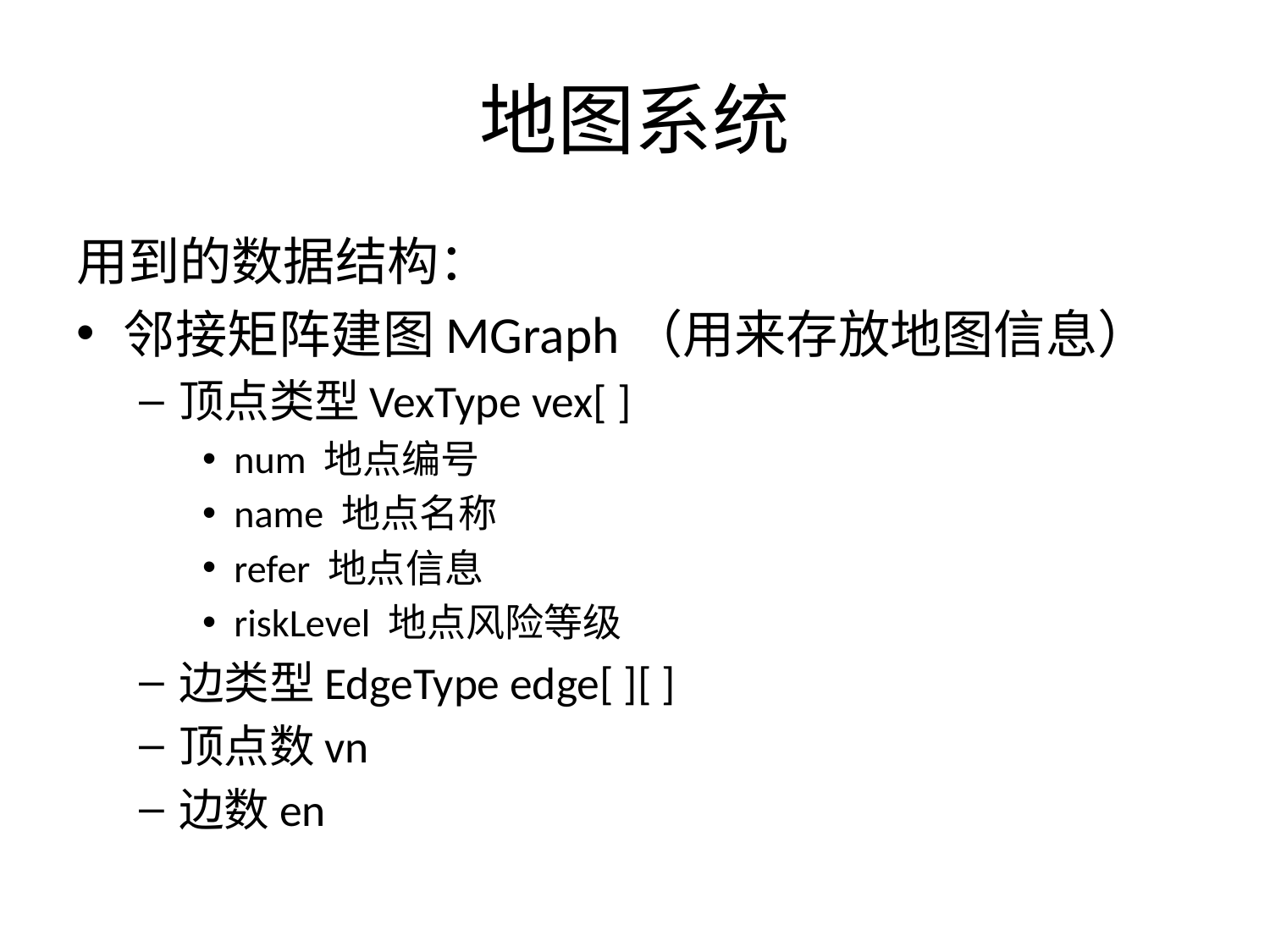

# 地图系统
用到的数据结构：
邻接矩阵建图MGraph（用来存放地图信息）
顶点类型VexType vex[ ]
num 地点编号
name 地点名称
refer 地点信息
riskLevel 地点风险等级
边类型EdgeType edge[ ][ ]
顶点数vn
边数en